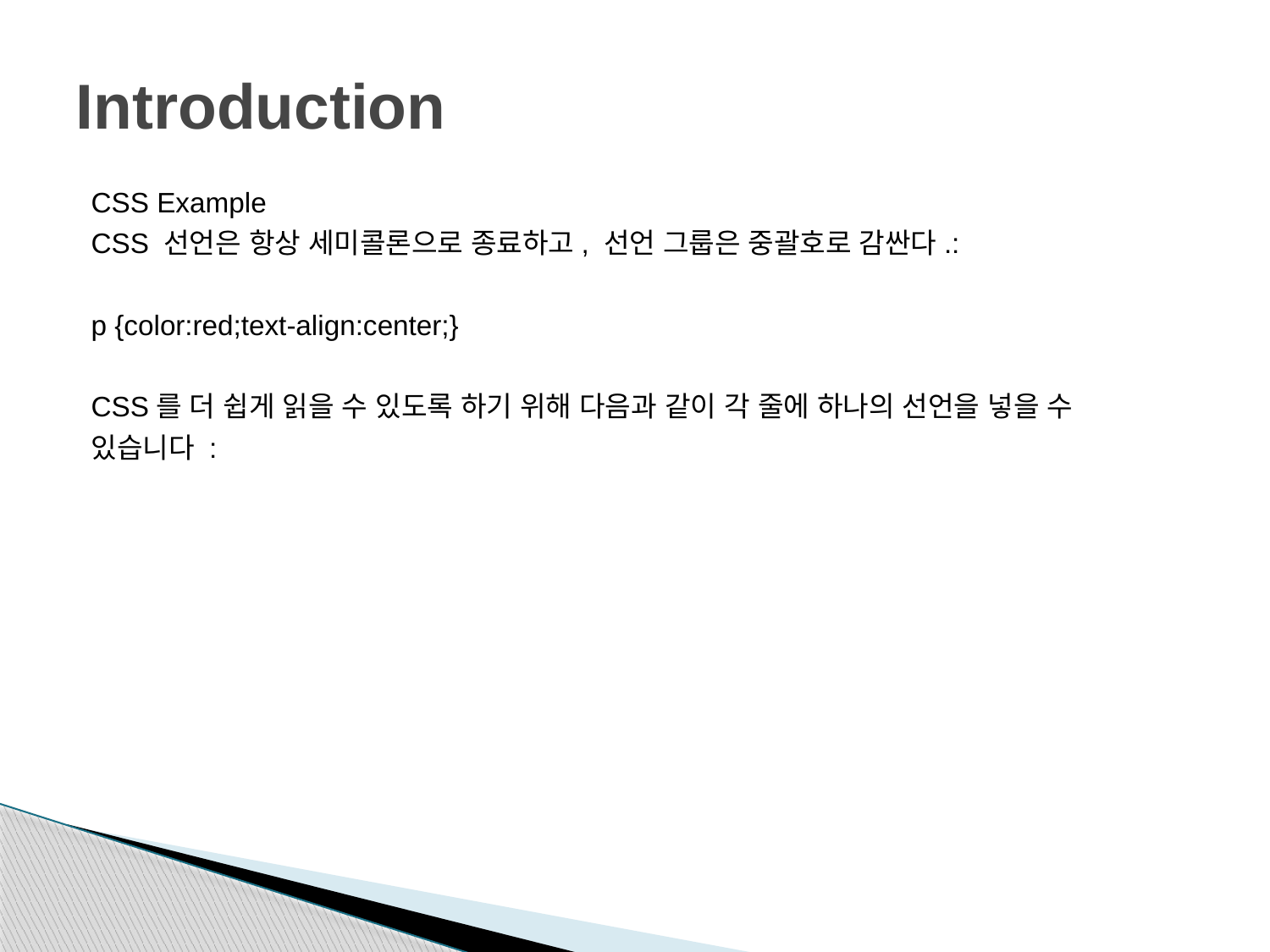

# Introduction
CSS Example
CSS 선언은 항상 세미콜론으로 종료하고, 선언 그룹은 중괄호로 감싼다.:

p {color:red;text-align:center;}

CSS를 더 쉽게 읽을 수 있도록 하기 위해 다음과 같이 각 줄에 하나의 선언을 넣을 수
있습니다 :